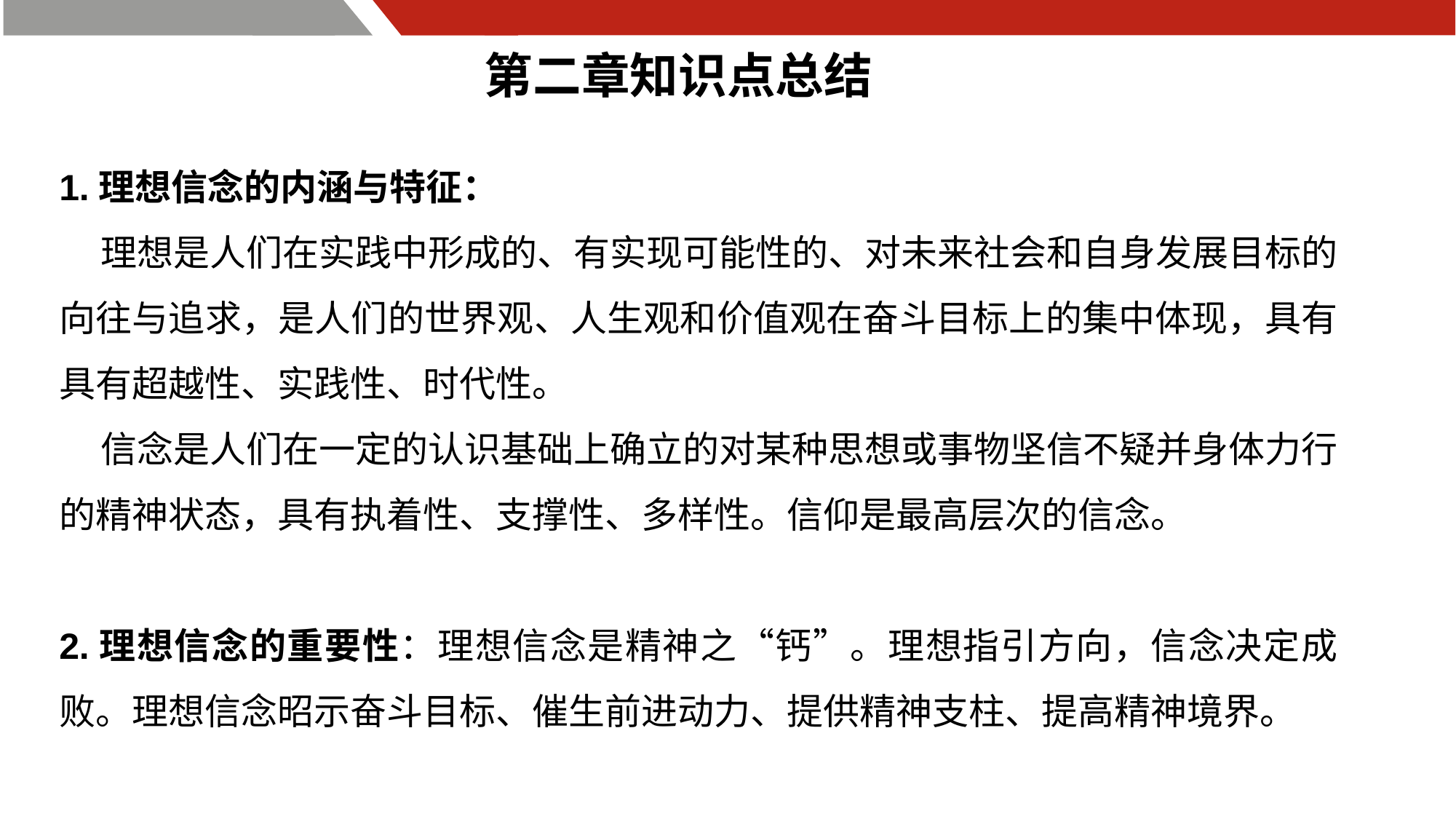

第二章知识点总结

1.理想信念的内涵与特征：
    理想是人们在实践中形成的、有实现可能性的、对未来社会和自身发展目标的向往与追求，是人们的世界观、人生观和价值观在奋斗目标上的集中体现，具有具有超越性、实践性、时代性。
    信念是人们在一定的认识基础上确立的对某种思想或事物坚信不疑并身体力行的精神状态，具有执着性、支撑性、多样性。信仰是最高层次的信念。

2.理想信念的重要性：理想信念是精神之“钙”。理想指引方向，信念决定成败。理想信念昭示奋斗目标、催生前进动力、提供精神支柱、提高精神境界。